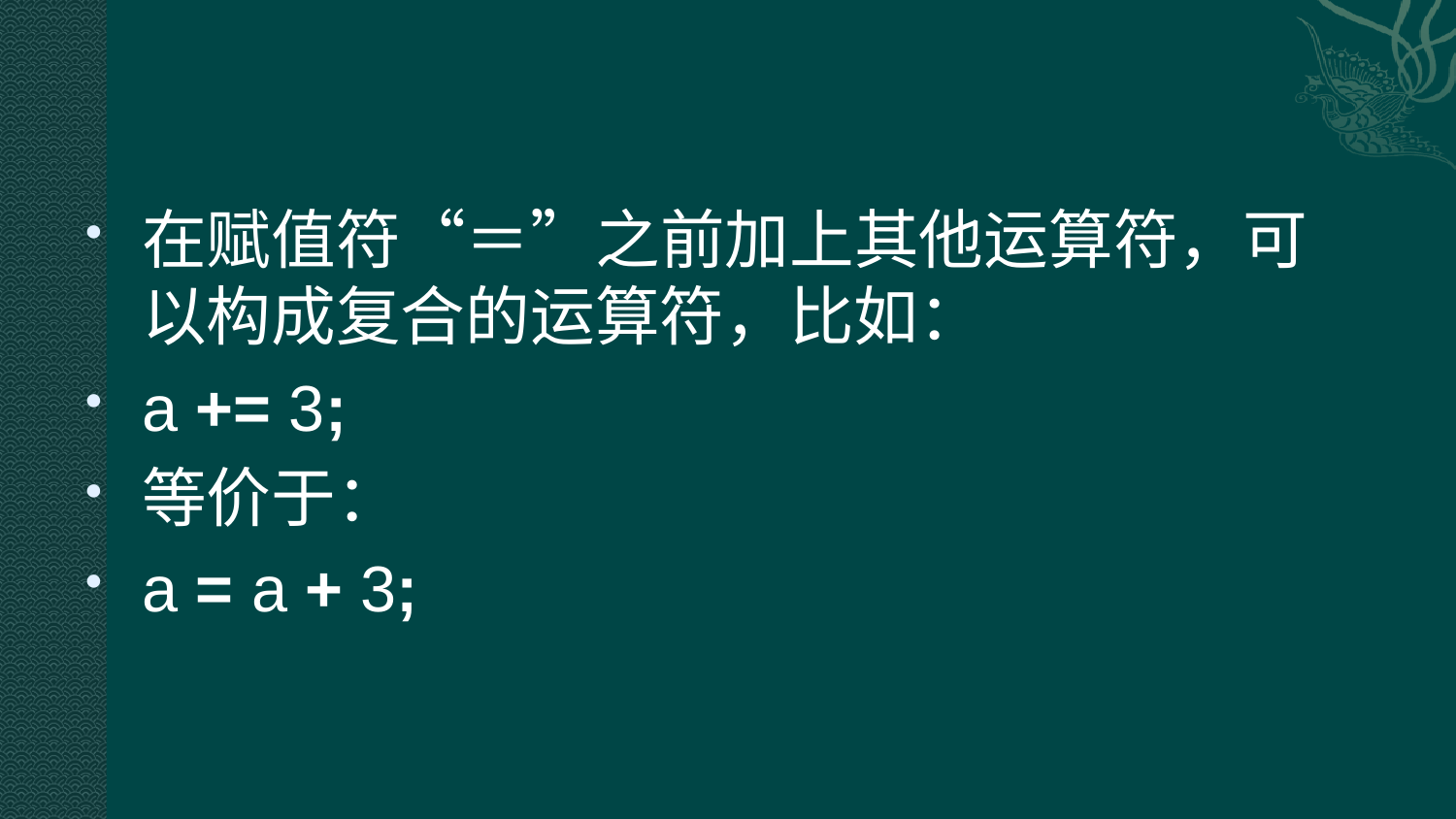

#
在赋值符“＝”之前加上其他运算符，可以构成复合的运算符，比如：
a += 3;
等价于：
a = a + 3;